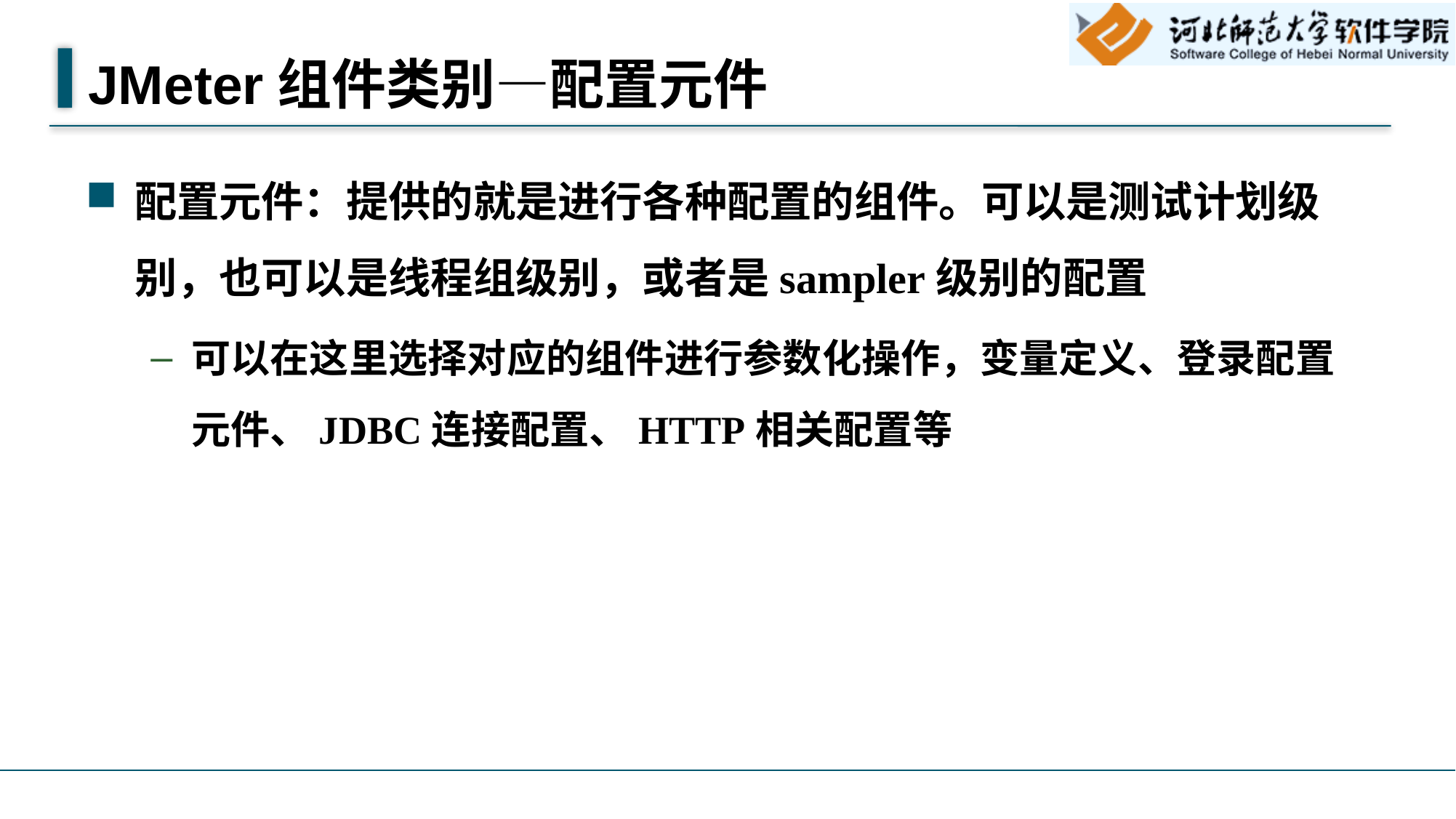

# JMeter组件类别—配置元件
配置元件：提供的就是进行各种配置的组件。可以是测试计划级别，也可以是线程组级别，或者是sampler级别的配置
可以在这里选择对应的组件进行参数化操作，变量定义、登录配置元件、JDBC连接配置、HTTP相关配置等